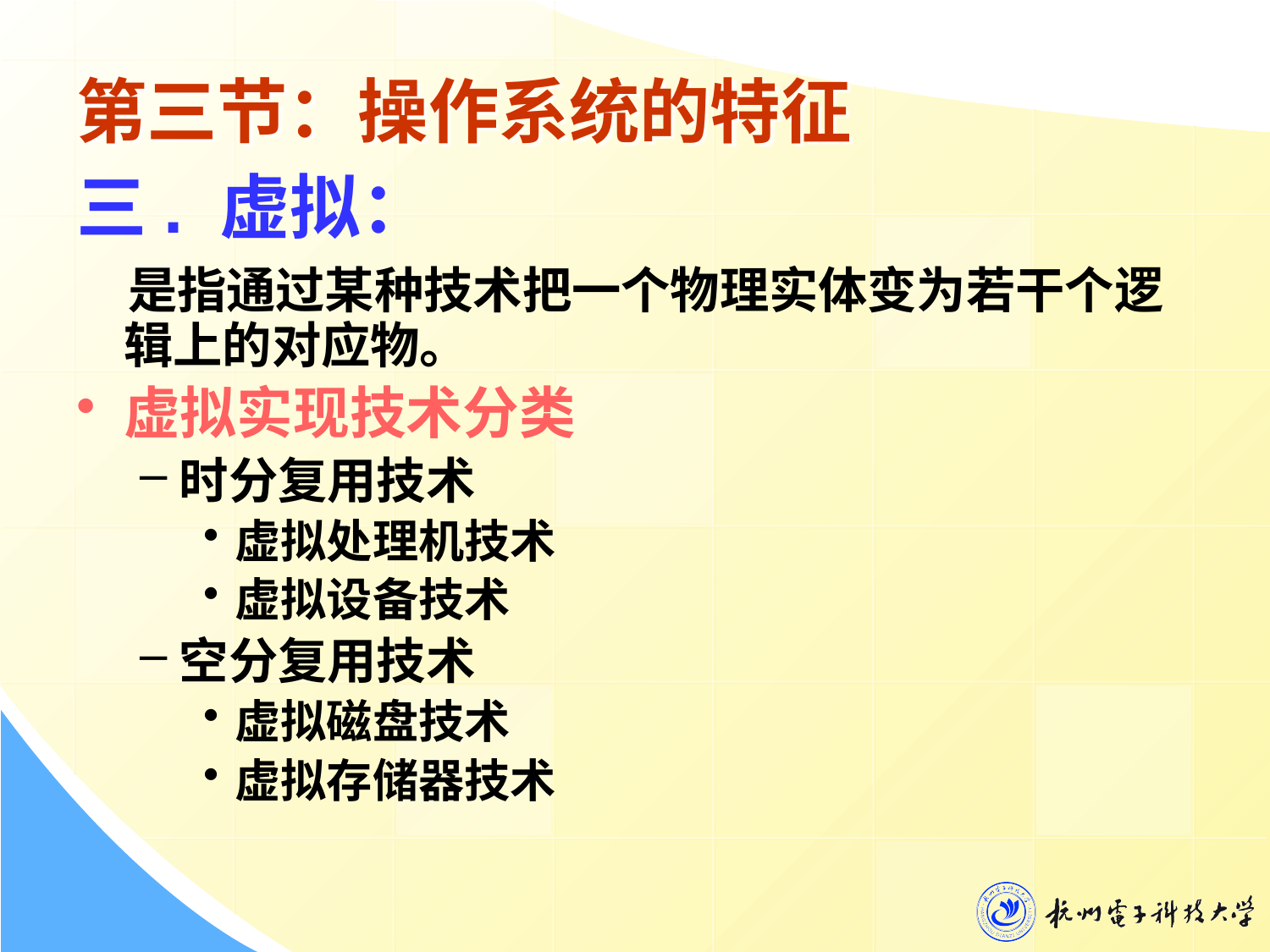

# 第三节：操作系统的特征
三. 虚拟：
   是指通过某种技术把一个物理实体变为若干个逻辑上的对应物。
虚拟实现技术分类
时分复用技术
虚拟处理机技术
虚拟设备技术
空分复用技术
虚拟磁盘技术
虚拟存储器技术